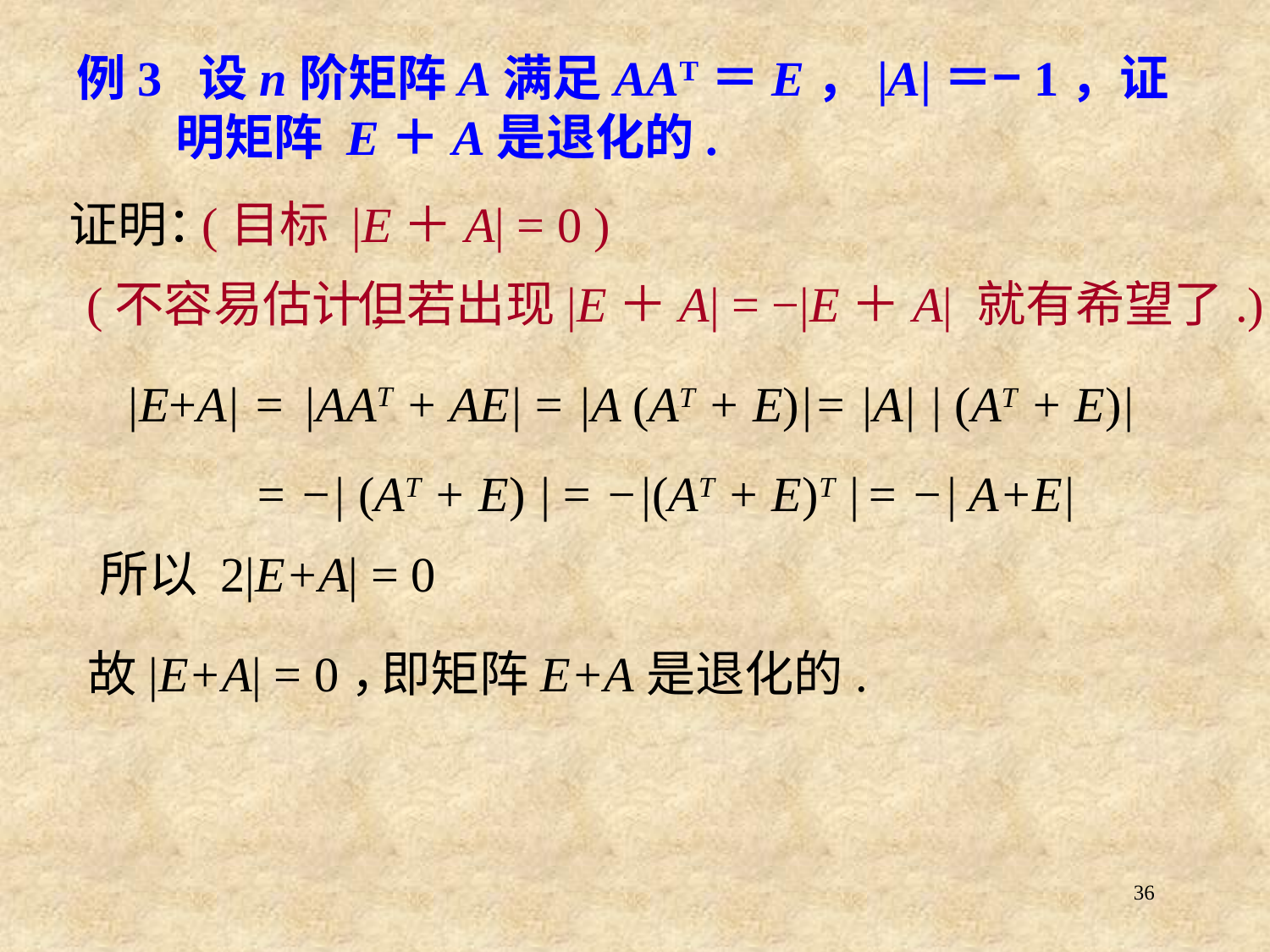

# 例3  设n阶矩阵A满足AAT＝E，|A|＝−1，证明矩阵 E＋A是退化的.
证明：
(目标 |E＋A| = 0 )
(不容易估计,
但若出现|E＋A| = −|E＋A| 就有希望了.)
|E+A| =
 |AAT + AE|
= |A (AT + E)|
= |A| | (AT + E)|
= −| (AT + E) |
= −|(AT + E)T |
= −| A+E|
所以 2|E+A| = 0
故|E+A| = 0，
即矩阵E+A是退化的.